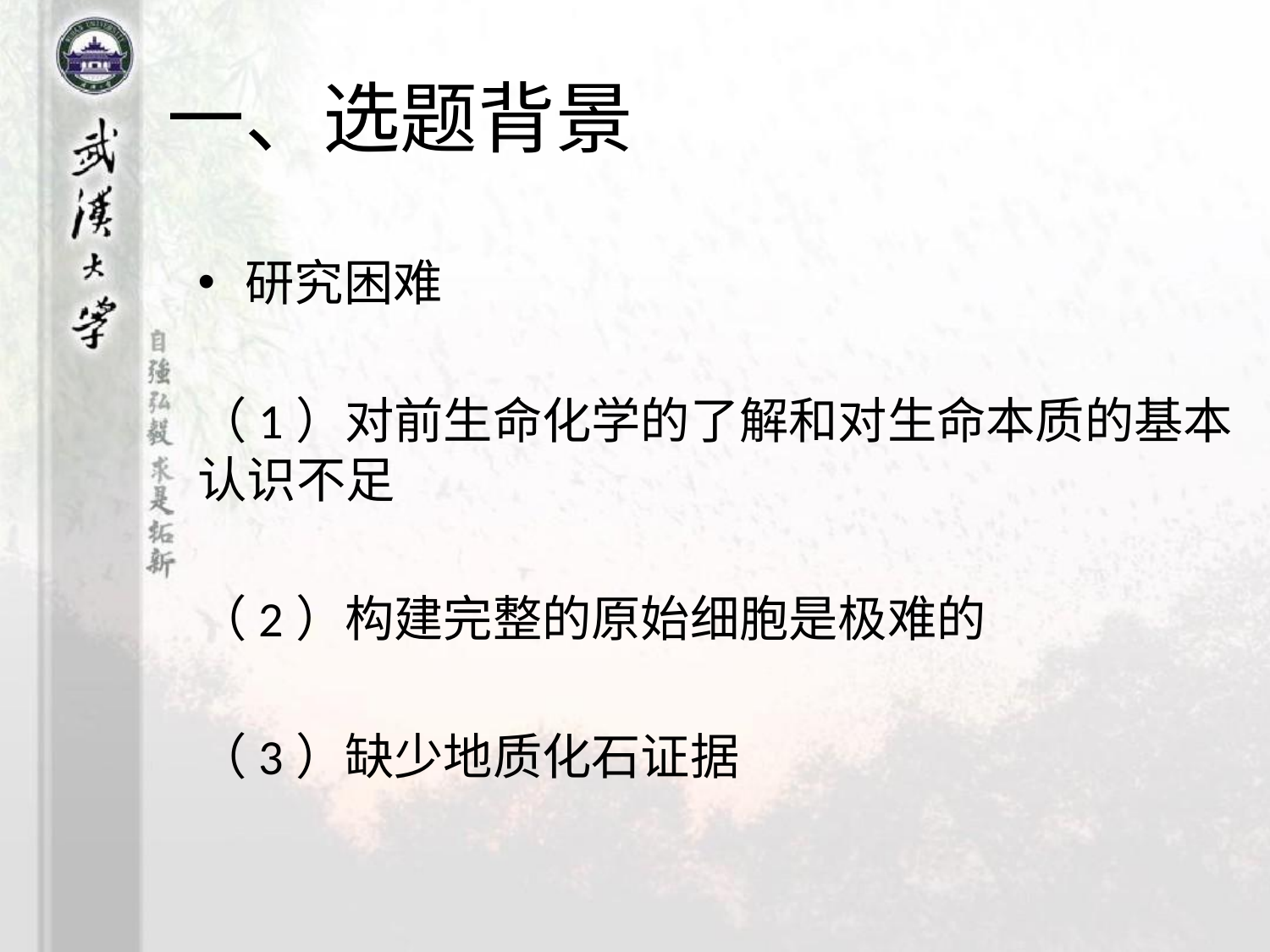

# 一、选题背景

研究困难

（1）对前生命化学的了解和对生命本质的基本认识不足

（2）构建完整的原始细胞是极难的

（3）缺少地质化石证据